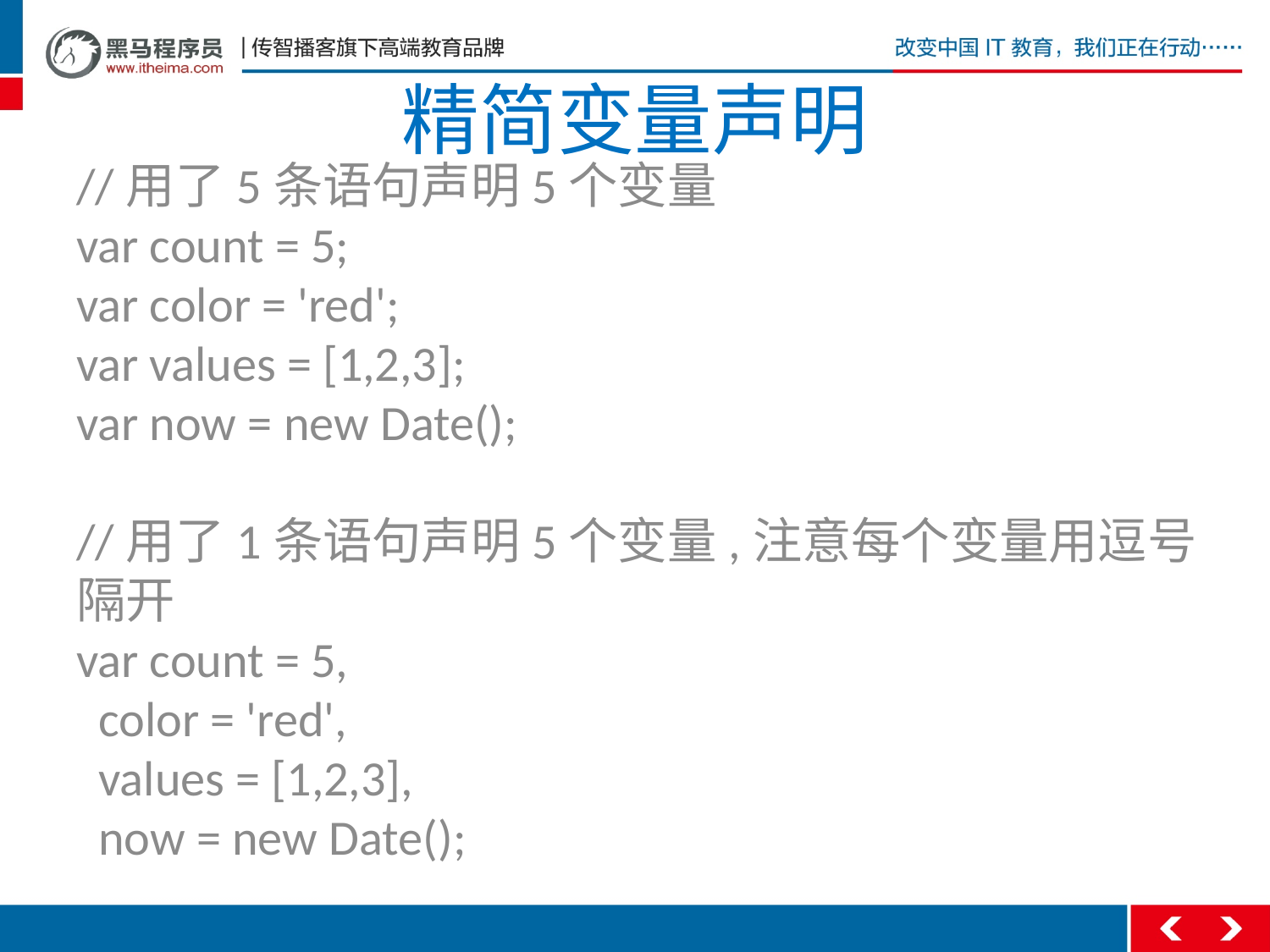

# 精简变量声明
//用了5条语句声明5个变量
var count = 5;
var color = 'red';
var values = [1,2,3];
var now = new Date();

//用了1条语句声明5个变量,注意每个变量用逗号隔开
var count = 5,
  color = 'red',
  values = [1,2,3],
  now = new Date();